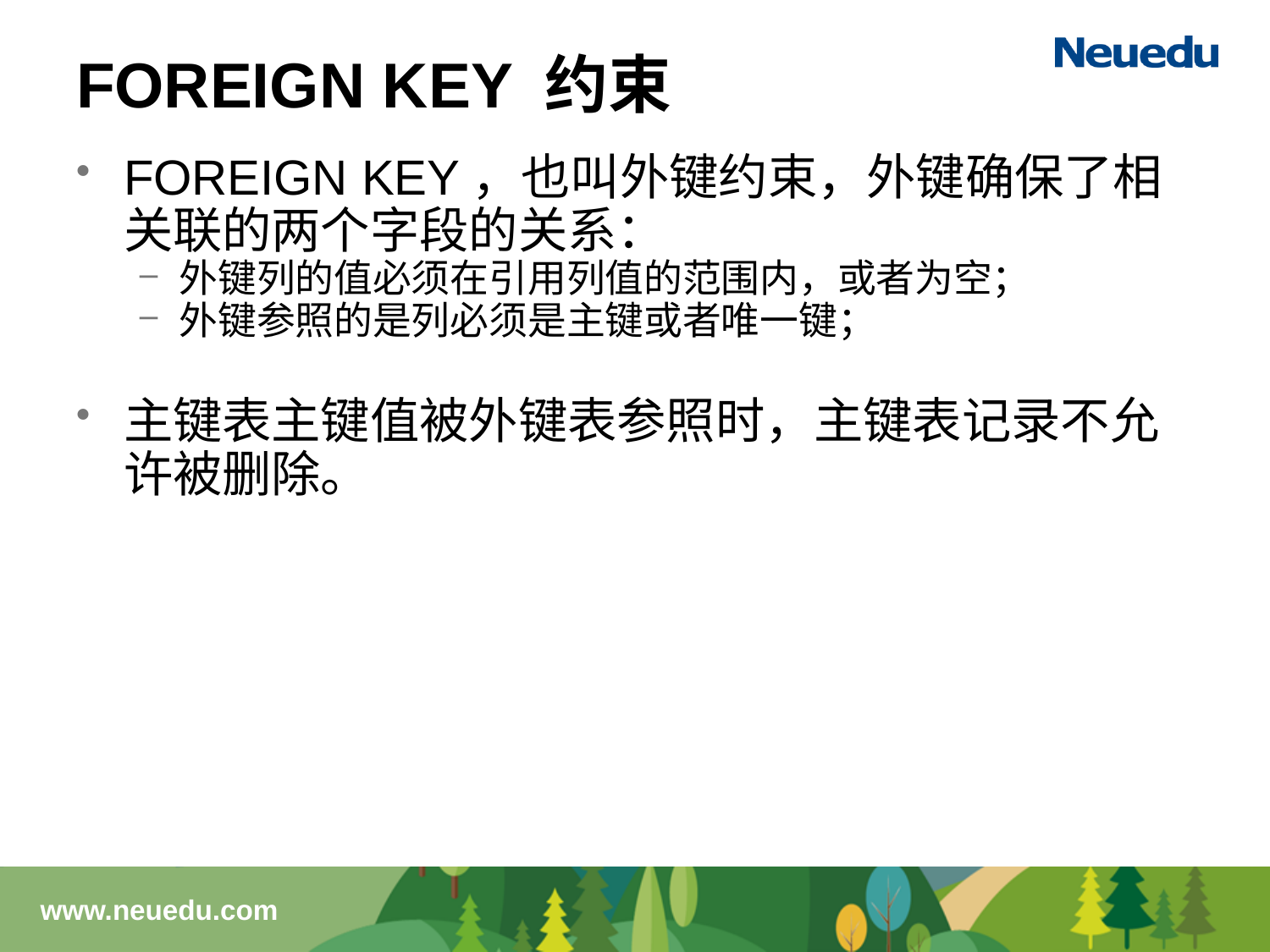

# FOREIGN KEY 约束
FOREIGN KEY，也叫外键约束，外键确保了相关联的两个字段的关系：
外键列的值必须在引用列值的范围内，或者为空；
外键参照的是列必须是主键或者唯一键；

主键表主键值被外键表参照时，主键表记录不允许被删除。